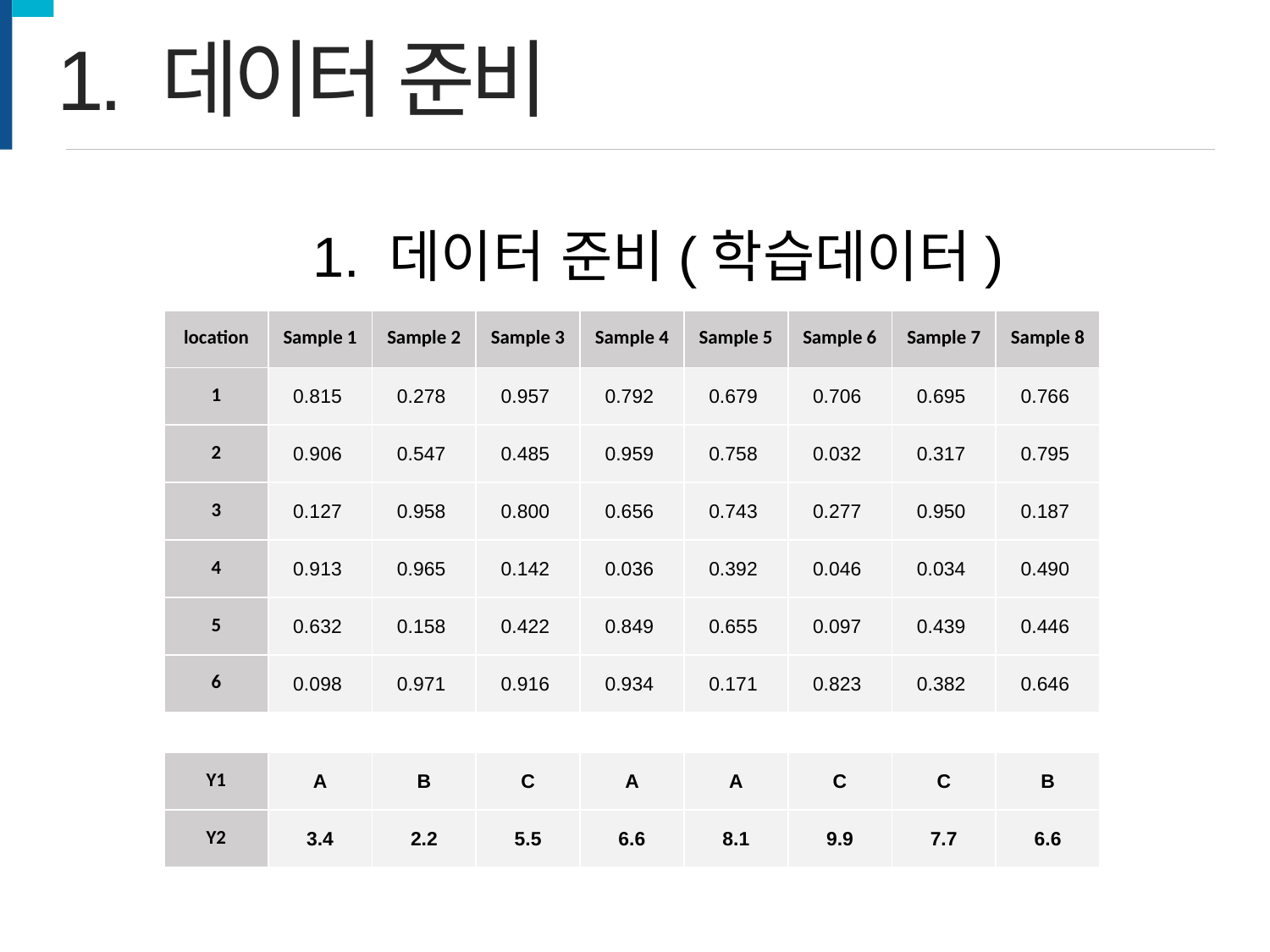

1. 데이터 준비
1. 데이터 준비(학습데이터)
| location | Sample 1 | Sample 2 | Sample 3 | Sample 4 | Sample 5 | Sample 6 | Sample 7 | Sample 8 |
| --- | --- | --- | --- | --- | --- | --- | --- | --- |
| 1 | 0.815 | 0.278 | 0.957 | 0.792 | 0.679 | 0.706 | 0.695 | 0.766 |
| 2 | 0.906 | 0.547 | 0.485 | 0.959 | 0.758 | 0.032 | 0.317 | 0.795 |
| 3 | 0.127 | 0.958 | 0.800 | 0.656 | 0.743 | 0.277 | 0.950 | 0.187 |
| 4 | 0.913 | 0.965 | 0.142 | 0.036 | 0.392 | 0.046 | 0.034 | 0.490 |
| 5 | 0.632 | 0.158 | 0.422 | 0.849 | 0.655 | 0.097 | 0.439 | 0.446 |
| 6 | 0.098 | 0.971 | 0.916 | 0.934 | 0.171 | 0.823 | 0.382 | 0.646 |
| Y1 | A | B | C | A | A | C | C | B |
| --- | --- | --- | --- | --- | --- | --- | --- | --- |
| Y2 | 3.4 | 2.2 | 5.5 | 6.6 | 8.1 | 9.9 | 7.7 | 6.6 |